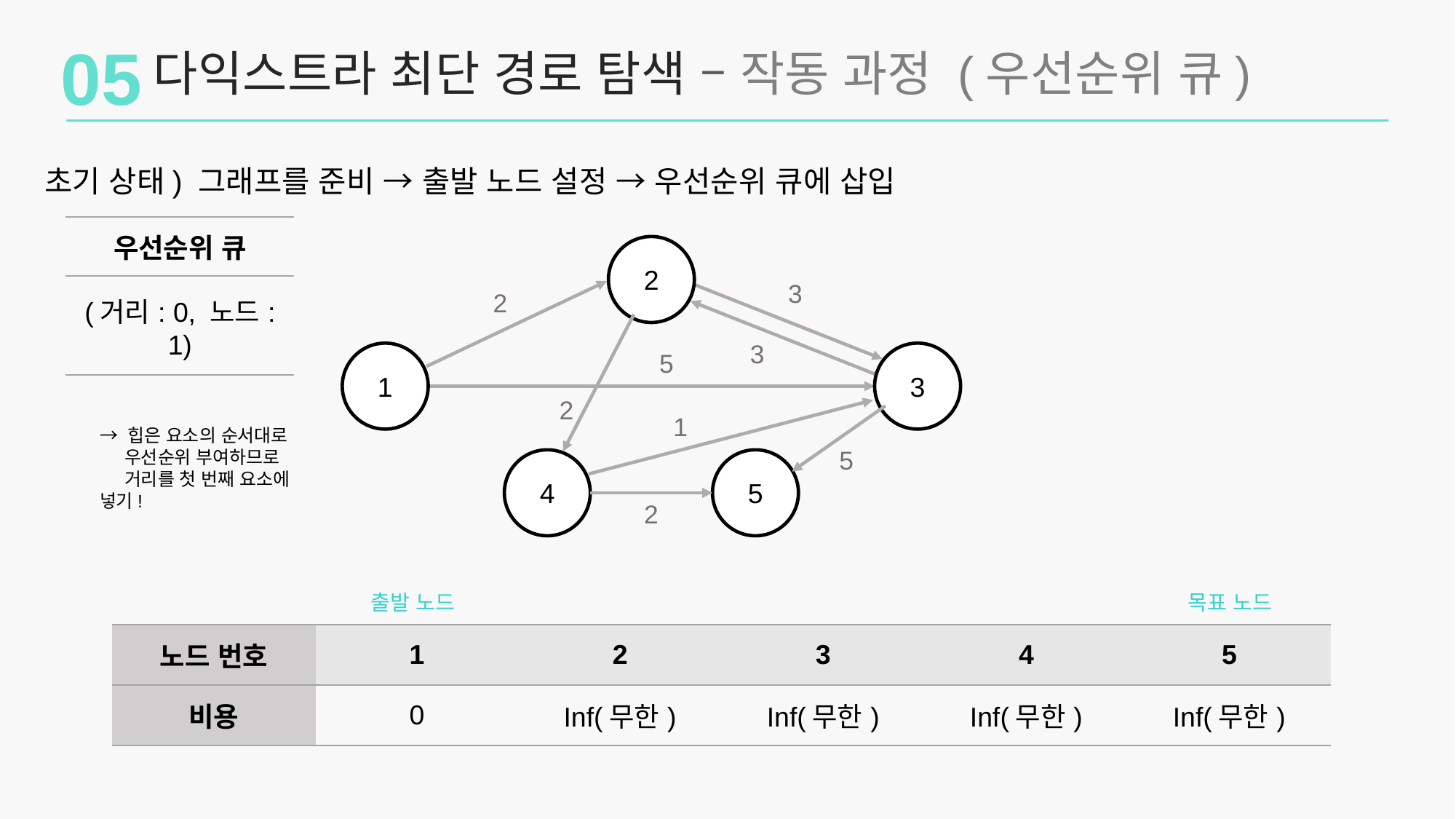

05
다익스트라 최단 경로 탐색 – 작동 과정 (우선순위 큐)

초기 상태) 그래프를 준비 → 출발 노드 설정 → 우선순위 큐에 삽입
| 우선순위 큐 |
| --- |
| (거리: 0, 노드: 1) |
2
3
2
3
5
1
3
2
1
5
4
5
2
→ 힙은 요소의 순서대로
    우선순위 부여하므로
    거리를 첫 번째 요소에 넣기!
출발 노드
목표 노드
| 노드 번호 | 1 | 2 | 3 | 4 | 5 |
| --- | --- | --- | --- | --- | --- |
| 비용 | 0 | Inf(무한) | Inf(무한) | Inf(무한) | Inf(무한) |